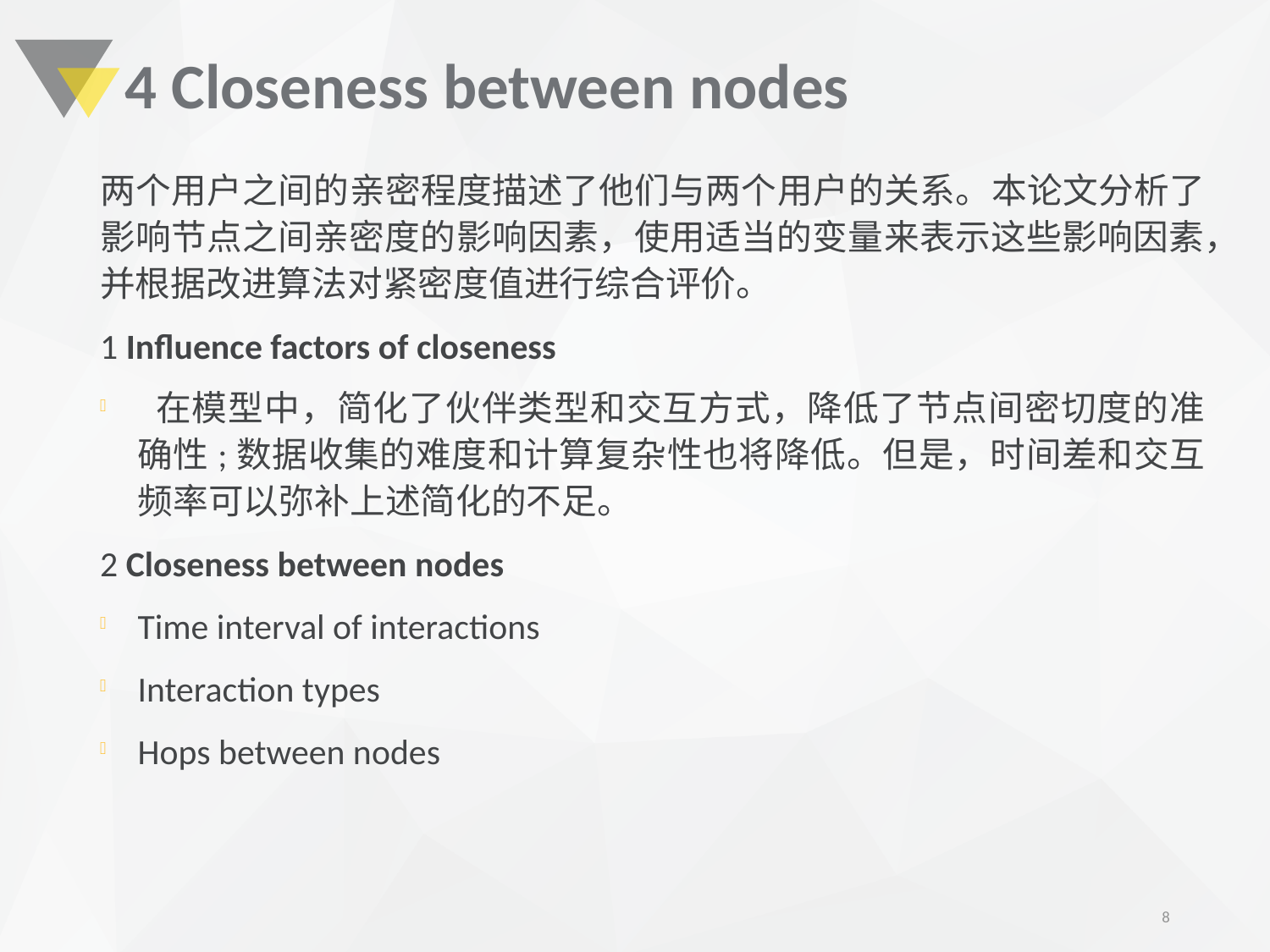

# 4 Closeness between nodes
两个用户之间的亲密程度描述了他们与两个用户的关系。本论文分析了影响节点之间亲密度的影响因素，使用适当的变量来表示这些影响因素，并根据改进算法对紧密度值进行综合评价。
1 Influence factors of closeness
 在模型中，简化了伙伴类型和交互方式，降低了节点间密切度的准确性;数据收集的难度和计算复杂性也将降低。但是，时间差和交互频率可以弥补上述简化的不足。
2 Closeness between nodes
Time interval of interactions
Interaction types
Hops between nodes

8